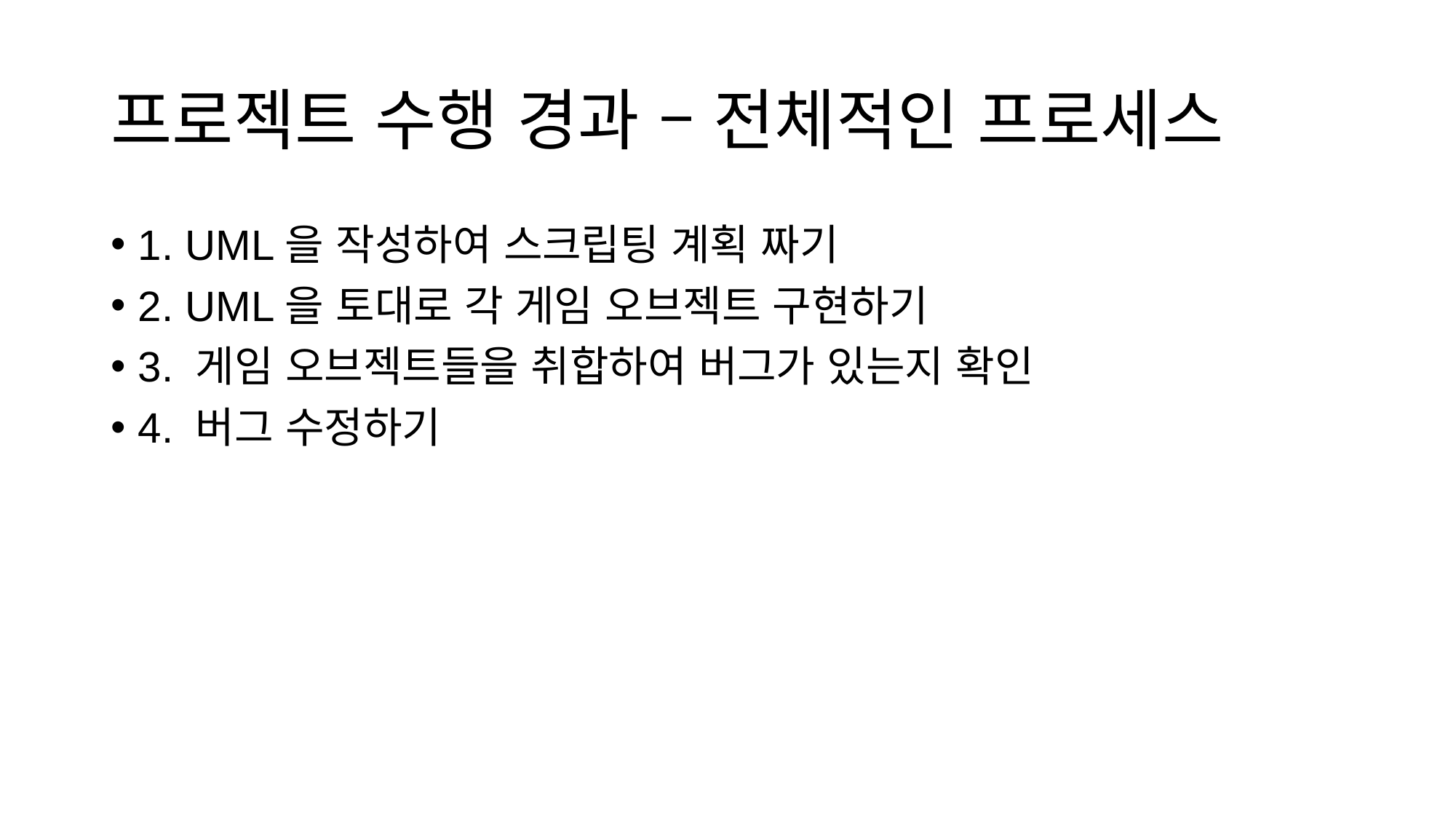

# 프로젝트 수행 경과 – 전체적인 프로세스
1. UML을 작성하여 스크립팅 계획 짜기
2. UML을 토대로 각 게임 오브젝트 구현하기
3. 게임 오브젝트들을 취합하여 버그가 있는지 확인
4. 버그 수정하기